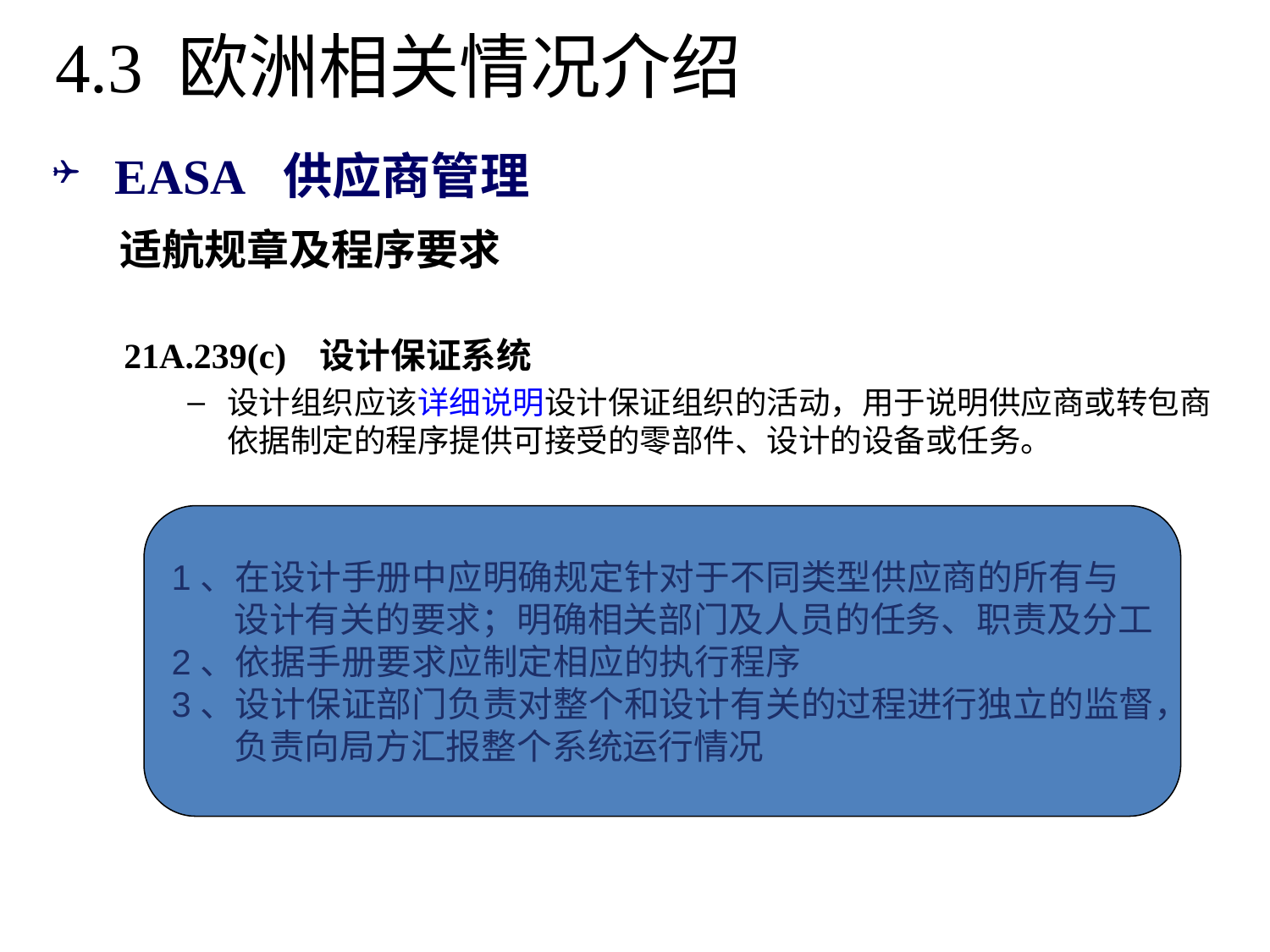

4.3 欧洲相关情况介绍
EASA  供应商管理

适航规章及程序要求
21A.239(c)   设计保证系统
设计组织应该详细说明设计保证组织的活动，用于说明供应商或转包商依据制定的程序提供可接受的零部件、设计的设备或任务。
1、在设计手册中应明确规定针对于不同类型供应商的所有与
设计有关的要求；明确相关部门及人员的任务、职责及分工
2、依据手册要求应制定相应的执行程序
3、设计保证部门负责对整个和设计有关的过程进行独立的监督，
负责向局方汇报整个系统运行情况